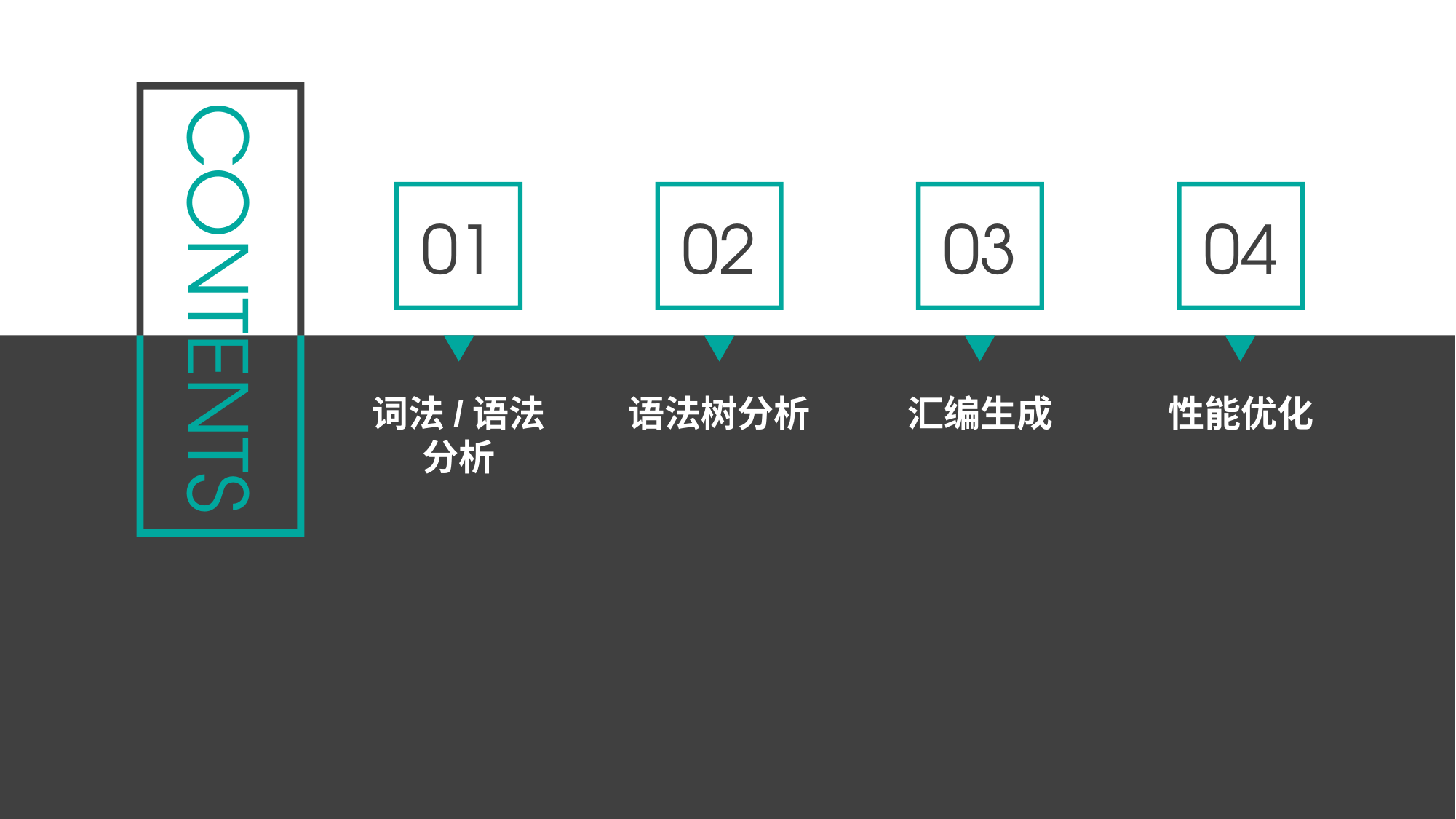

CONTENTS

01

词法/语法
分析

02

语法树分析

03

汇编生成

04

性能优化